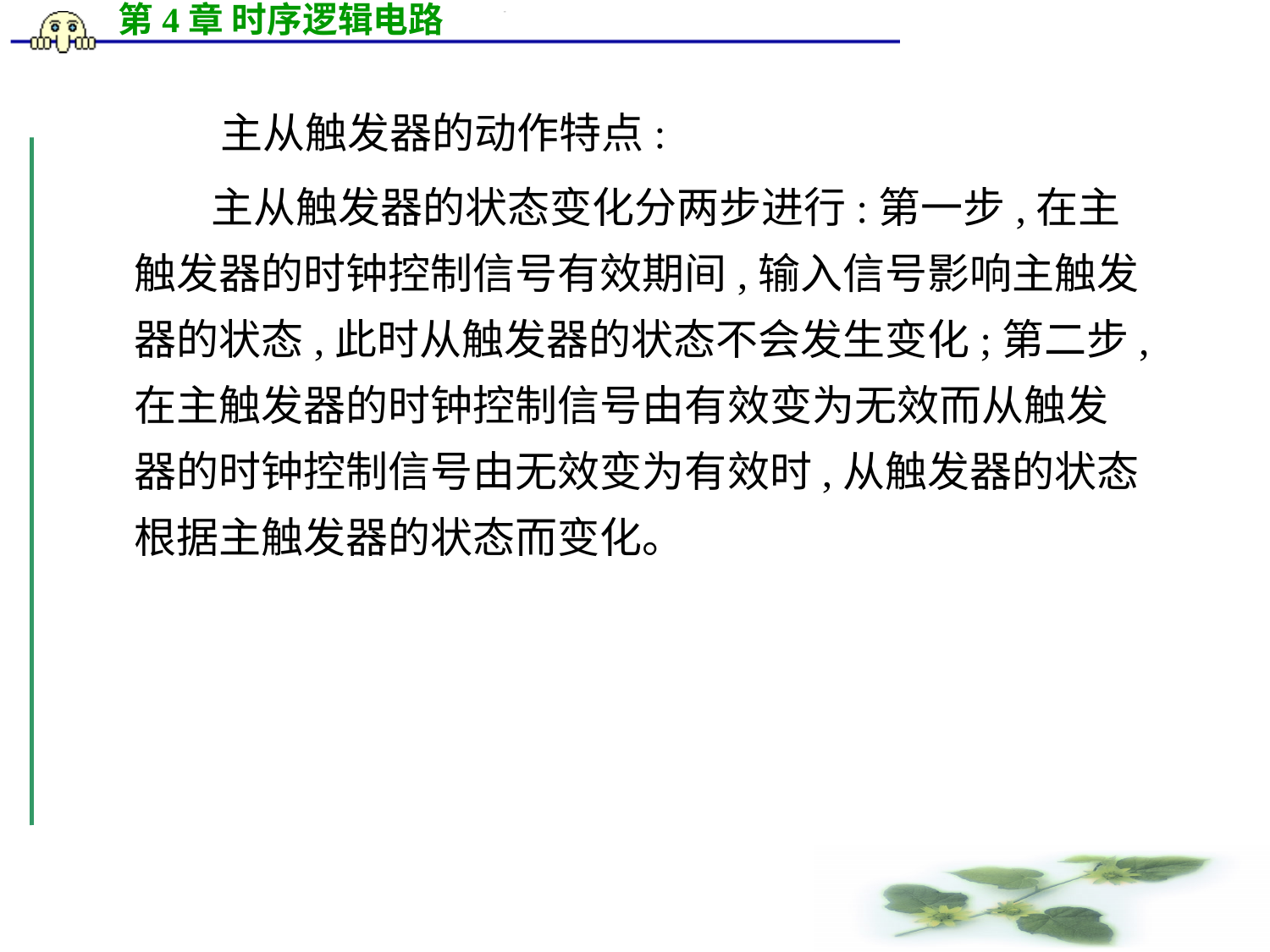

主从触发器的动作特点:
            主从触发器的状态变化分两步进行:第一步,在主触发器的时钟控制信号有效期间,输入信号影响主触发器的状态,此时从触发器的状态不会发生变化;第二步,在主触发器的时钟控制信号由有效变为无效而从触发器的时钟控制信号由无效变为有效时,从触发器的状态根据主触发器的状态而变化。